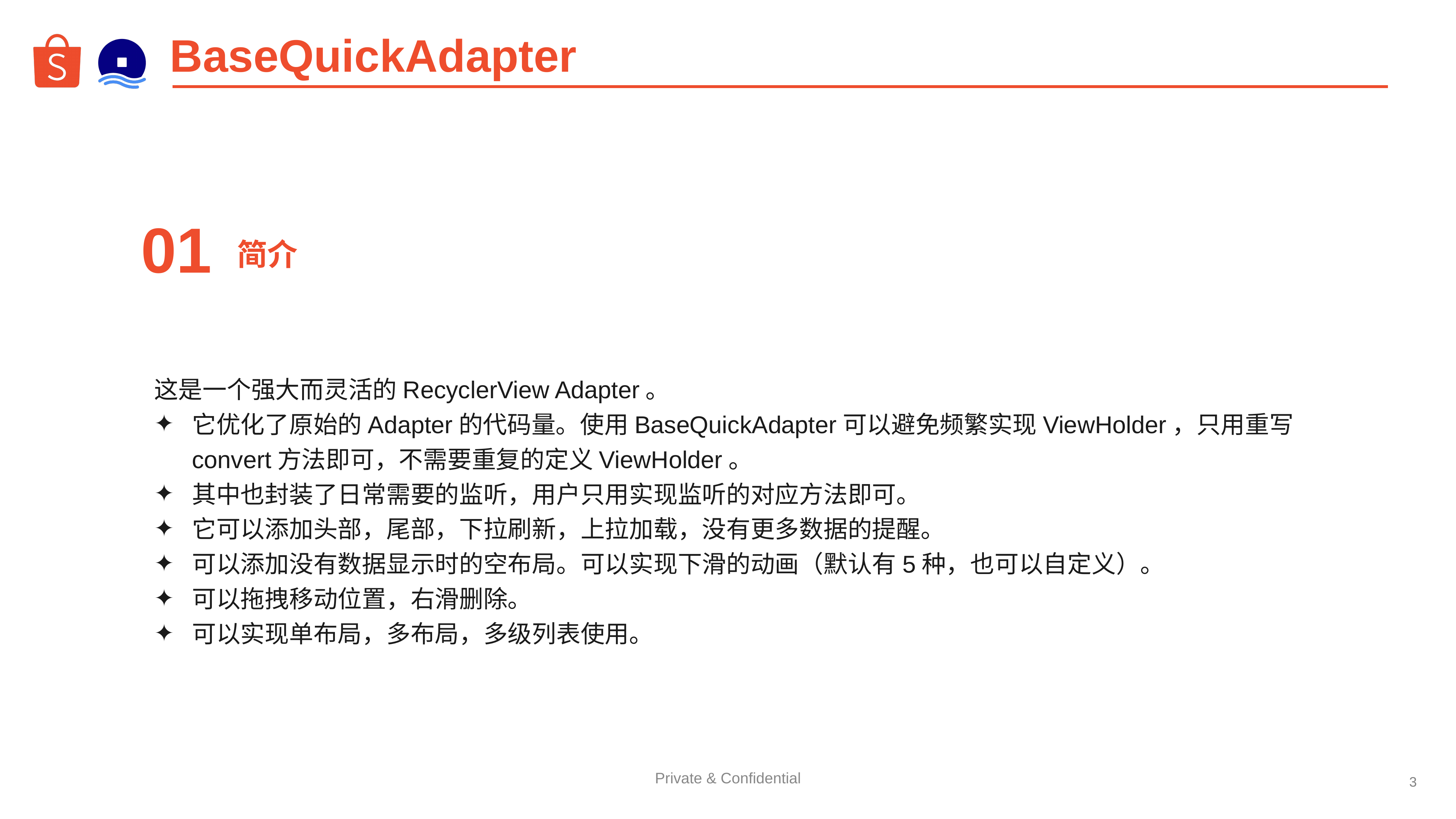

# BaseQuickAdapter
01
简介
这是一个强大而灵活的RecyclerView Adapter。
它优化了原始的Adapter的代码量。使用BaseQuickAdapter可以避免频繁实现ViewHolder，只用重写convert方法即可，不需要重复的定义ViewHolder。
其中也封装了日常需要的监听，用户只用实现监听的对应方法即可。
它可以添加头部，尾部，下拉刷新，上拉加载，没有更多数据的提醒。
可以添加没有数据显示时的空布局。可以实现下滑的动画（默认有5种，也可以自定义）。
可以拖拽移动位置，右滑删除。
可以实现单布局，多布局，多级列表使用。
3